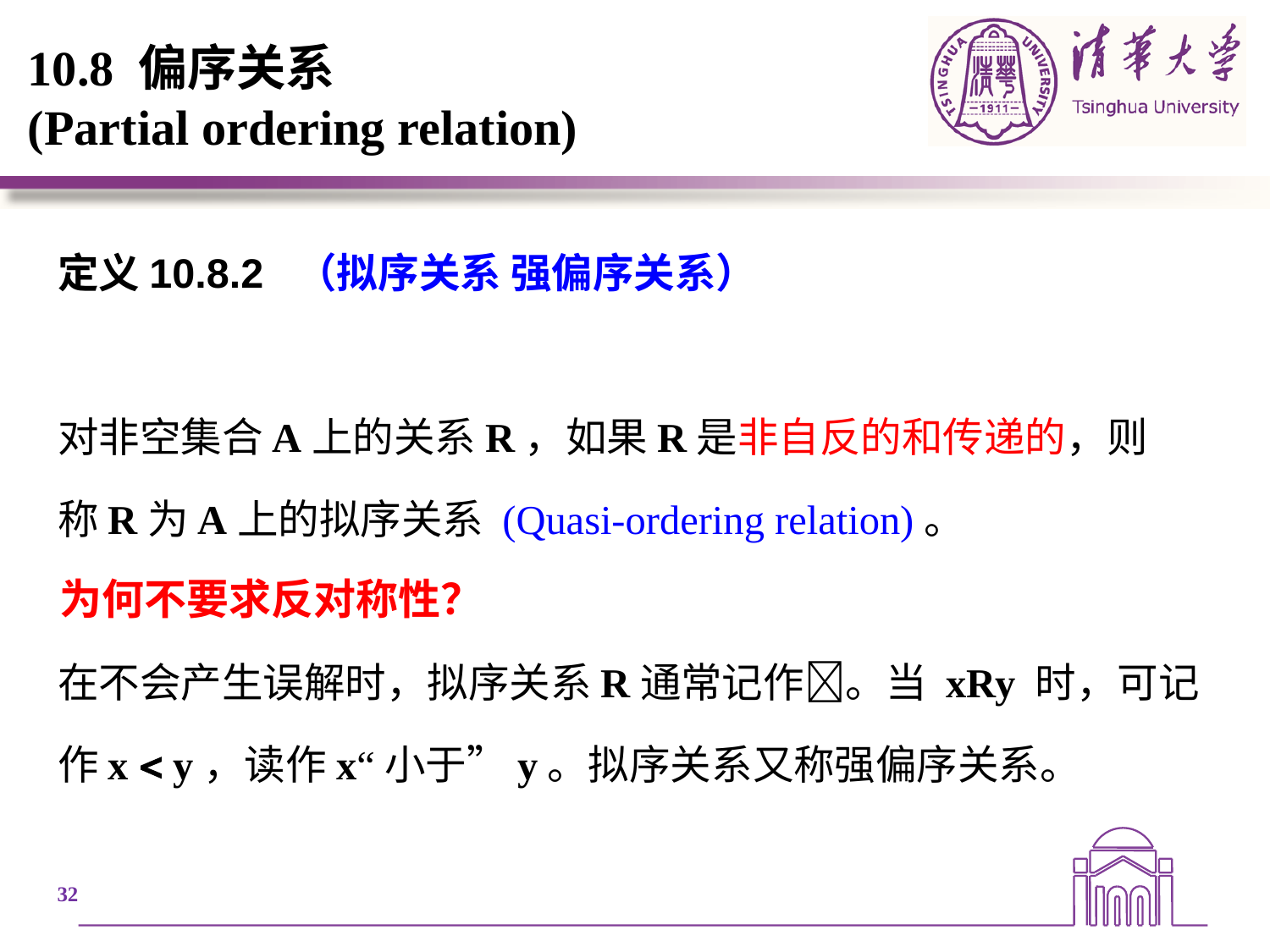

# 10.8 偏序关系 (Partial ordering relation)
定义10.8.2  （拟序关系 强偏序关系）

对非空集合A上的关系R，如果R是非自反的和传递的，则
称R为A上的拟序关系 (Quasi-ordering relation)。

在不会产生误解时，拟序关系R通常记作<。当 xRy 时，可记
作x < y，读作x“小于”y。拟序关系又称强偏序关系。

为何不要求反对称性？